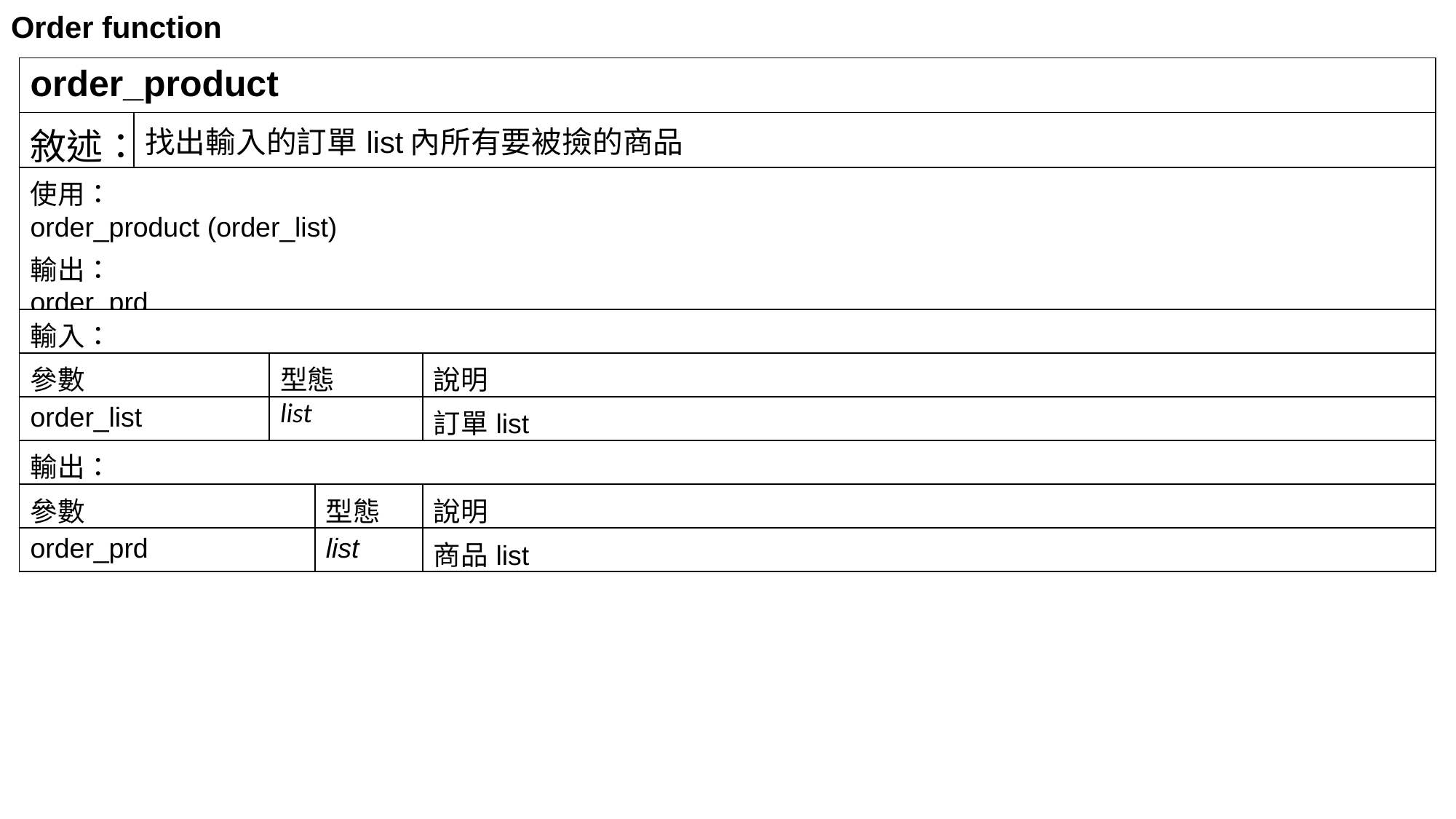

# Order function
| ﻿order\_product |  |  |  |  |
| --- | --- | --- | --- | --- |
| 敘述： | 找出輸入的訂單list內所有要被撿的商品 | 將訂單以商品為依據依照目前機器手臂工作量進行排序 |  |  |
| 使用： ﻿﻿order\_product (﻿order\_list) 輸出： ﻿order\_prd |  |  |  |  |
| 輸入： |  |  |  |  |
| 參數 |  | 型態 |  | 說明 |
| order\_list |  | list |  | 訂單list |
| 輸出： |  |  |  |  |
| 參數 |  |  | 型態 | 說明 |
| ﻿﻿order\_prd |  | list | list | 商品list |
﻿